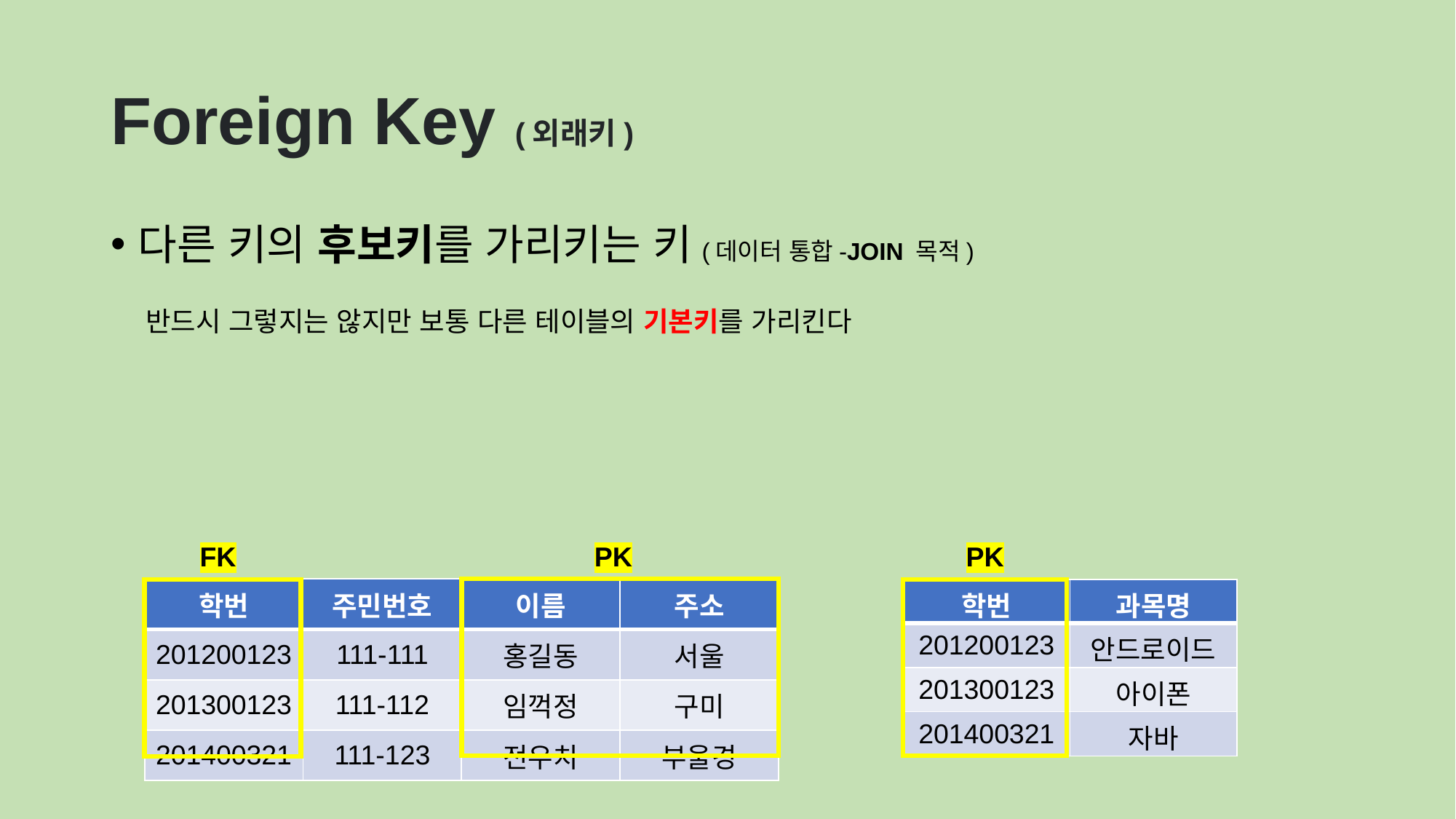

# Foreign Key (외래키)
다른 키의 후보키를 가리키는 키(데이터 통합-JOIN 목적)

반드시 그렇지는 않지만 보통 다른 테이블의 기본키를 가리킨다
FK
PK
PK
| 학번 | 주민번호 | 이름 | 주소 |
| --- | --- | --- | --- |
| 201200123 | 111-111 | 홍길동 | 서울 |
| 201300123 | 111-112 | 임꺽정 | 구미 |
| 201400321 | 111-123 | 전우치 | 부울경 |

| 학번 | 과목명 |
| --- | --- |
| 201200123 | 안드로이드 |
| 201300123 | 아이폰 |
| 201400321 | 자바 |